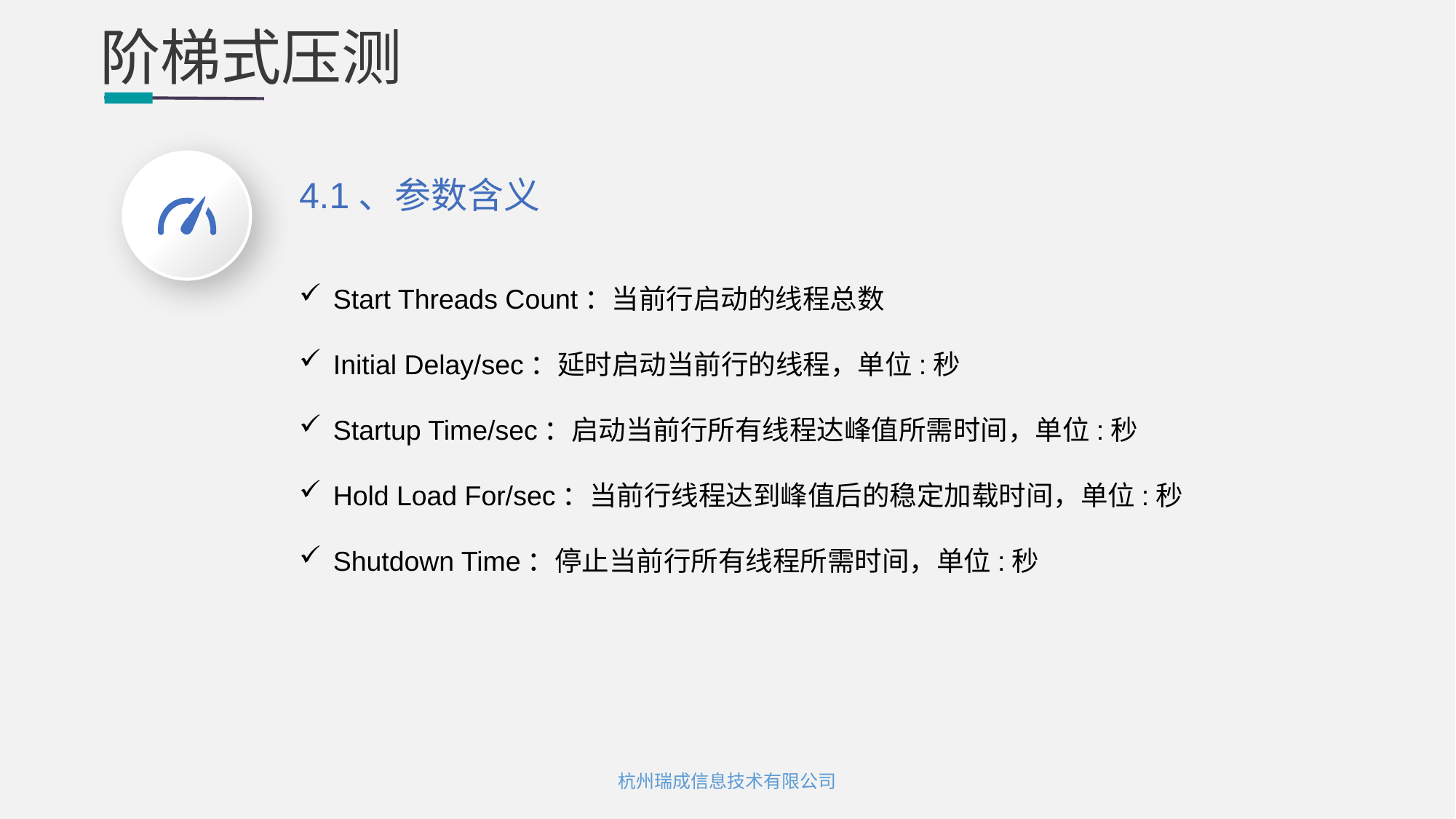

阶梯式压测

4.1、参数含义

Start Threads Count：当前行启动的线程总数

Initial Delay/sec：延时启动当前行的线程，单位:秒

Startup Time/sec：启动当前行所有线程达峰值所需时间，单位:秒

Hold Load For/sec：当前行线程达到峰值后的稳定加载时间，单位:秒

Shutdown Time：停止当前行所有线程所需时间，单位:秒
杭州瑞成信息技术有限公司